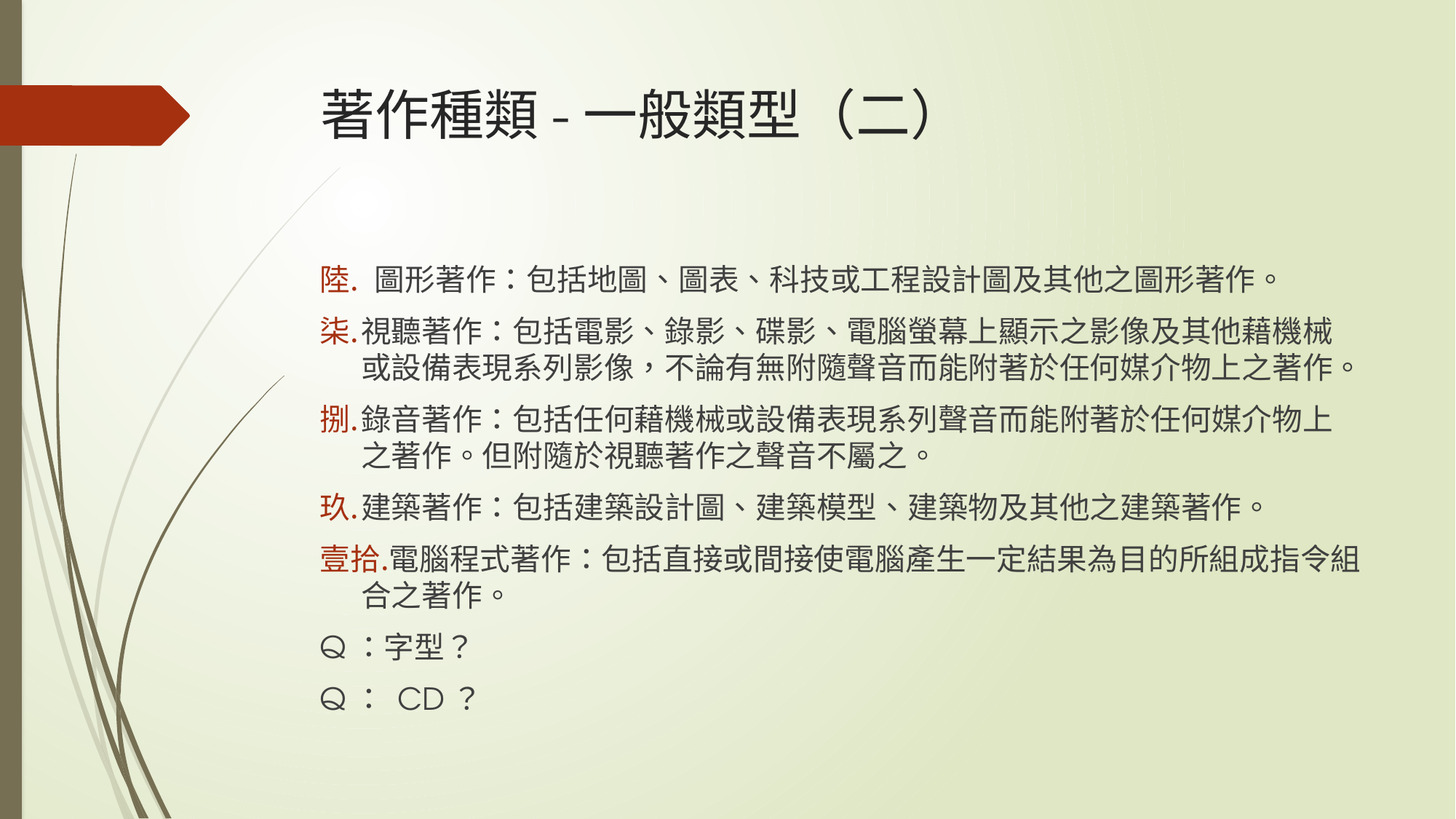

# 著作種類-一般類型（二）
圖形著作：包括地圖、圖表、科技或工程設計圖及其他之圖形著作。
視聽著作：包括電影、錄影、碟影、電腦螢幕上顯示之影像及其他藉機械或設備表現系列影像，不論有無附隨聲音而能附著於任何媒介物上之著作。
錄音著作：包括任何藉機械或設備表現系列聲音而能附著於任何媒介物上之著作。但附隨於視聽著作之聲音不屬之。
建築著作：包括建築設計圖、建築模型、建築物及其他之建築著作。
電腦程式著作：包括直接或間接使電腦產生一定結果為目的所組成指令組合之著作。
Q：字型？
Q： CD？